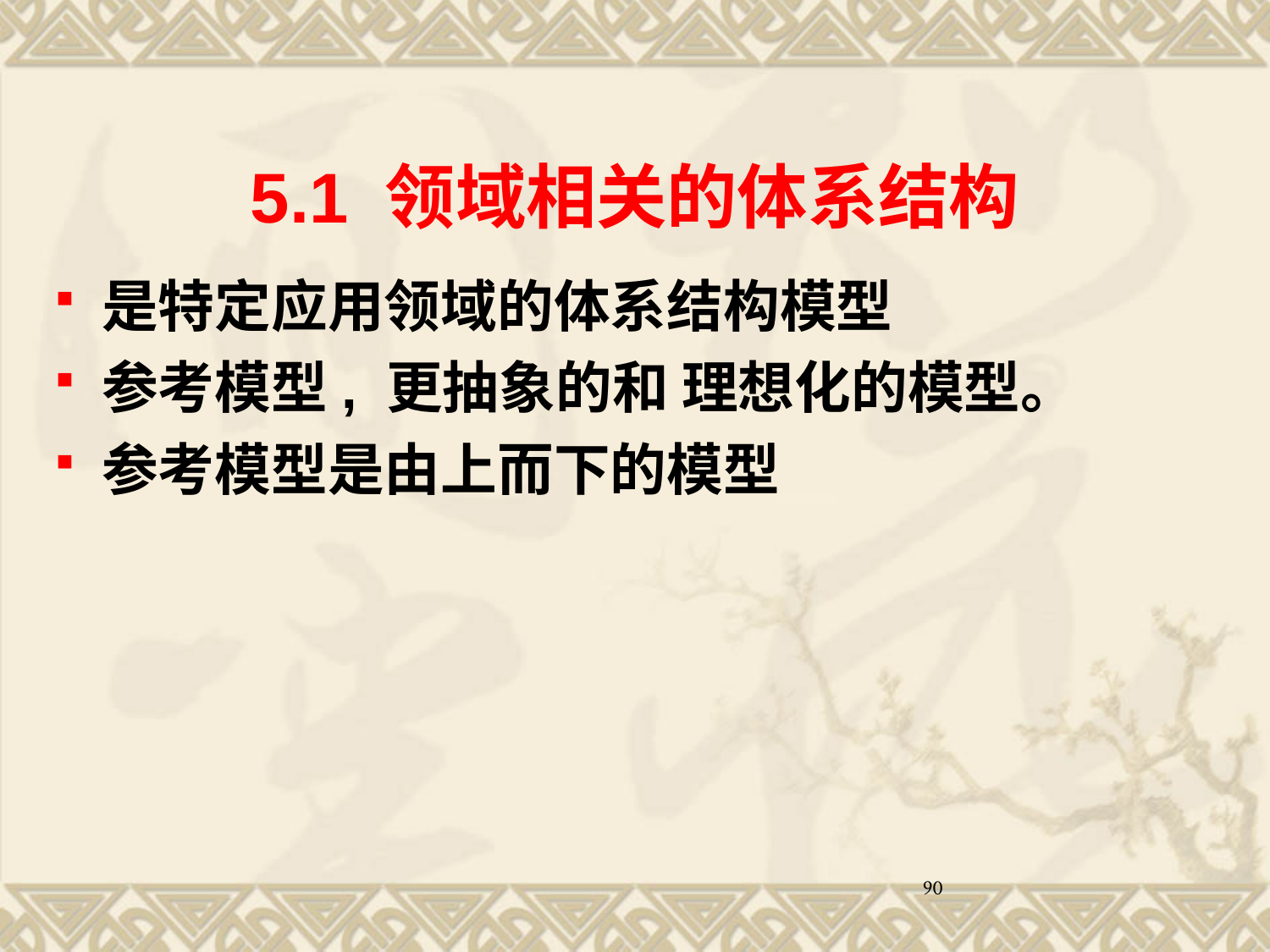

5.1 领域相关的体系结构
是特定应用领域的体系结构模型
参考模型, 更抽象的和 理想化的模型。
参考模型是由上而下的模型
90